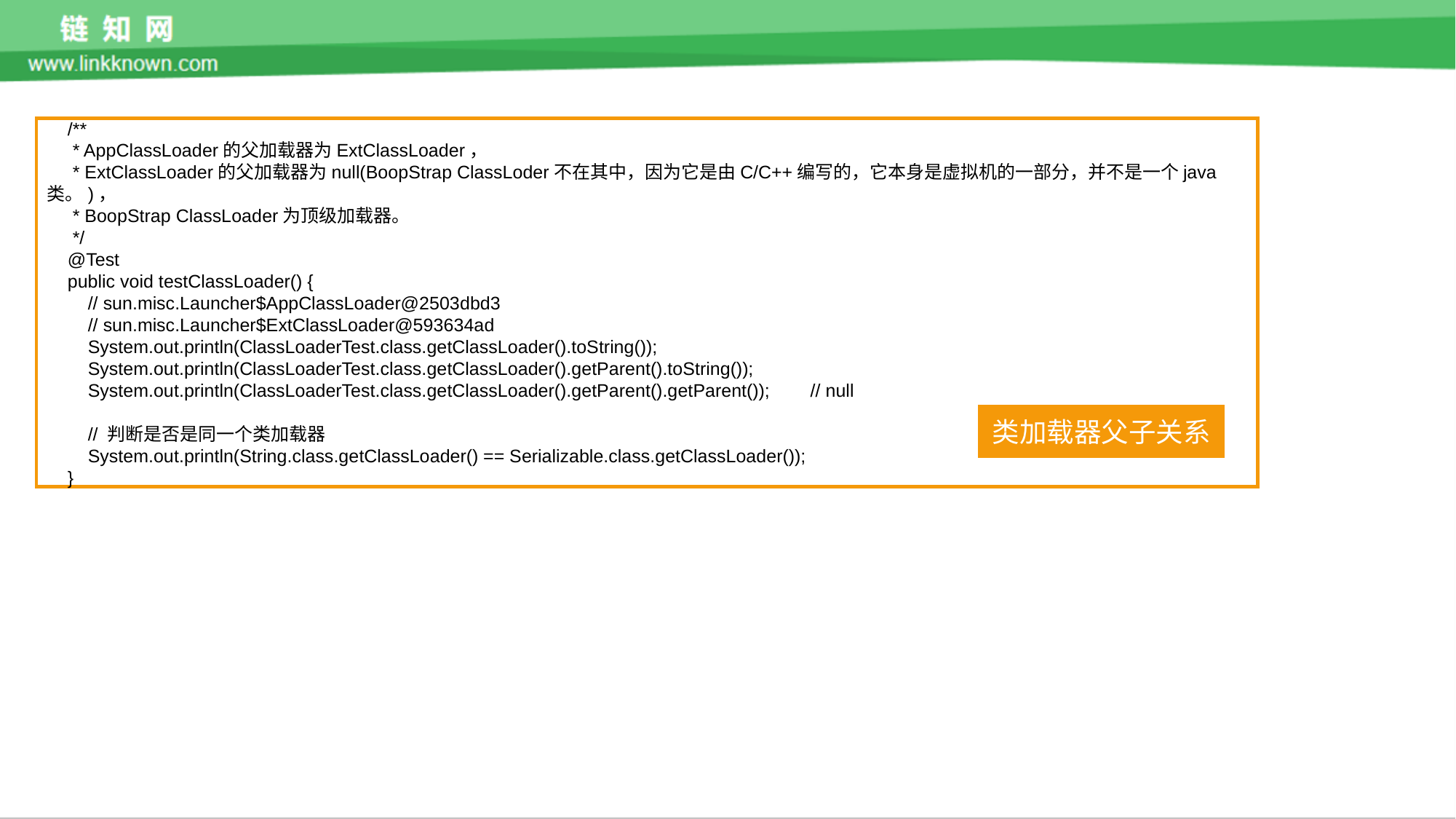

/**
     * AppClassLoader的父加载器为ExtClassLoader，
     * ExtClassLoader的父加载器为null(BoopStrap ClassLoder不在其中，因为它是由C/C++编写的，它本身是虚拟机的一部分，并不是一个java类。)，
     * BoopStrap ClassLoader为顶级加载器。
     */
    @Test
    public void testClassLoader() {
        // sun.misc.Launcher$AppClassLoader@2503dbd3
        // sun.misc.Launcher$ExtClassLoader@593634ad
        System.out.println(ClassLoaderTest.class.getClassLoader().toString());
        System.out.println(ClassLoaderTest.class.getClassLoader().getParent().toString());
        System.out.println(ClassLoaderTest.class.getClassLoader().getParent().getParent());        // null

        // 判断是否是同一个类加载器
        System.out.println(String.class.getClassLoader() == Serializable.class.getClassLoader());
    }
类加载器父子关系